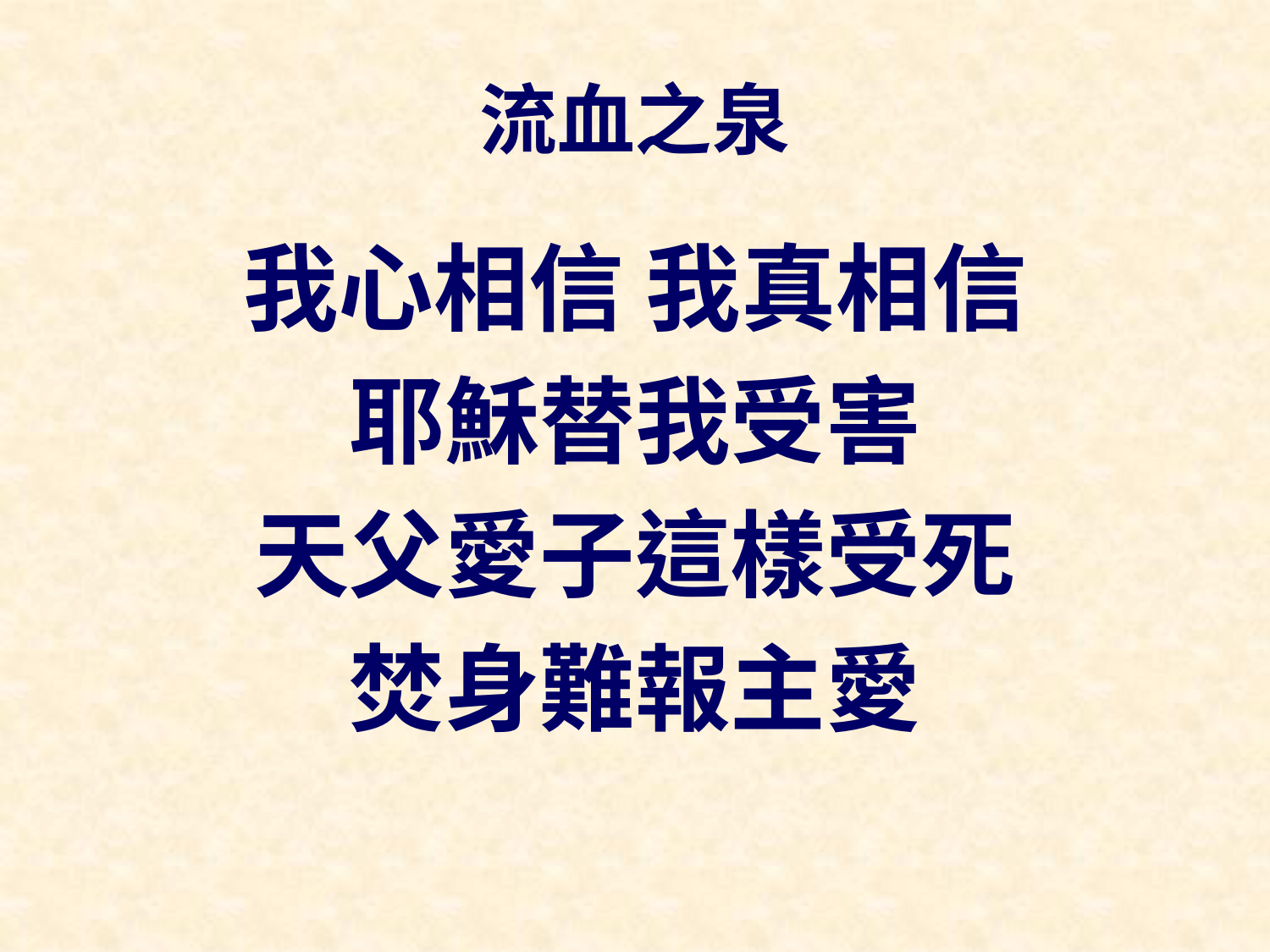

# 流血之泉
我心相信 我真相信
耶穌替我受害
天父愛子這樣受死
焚身難報主愛